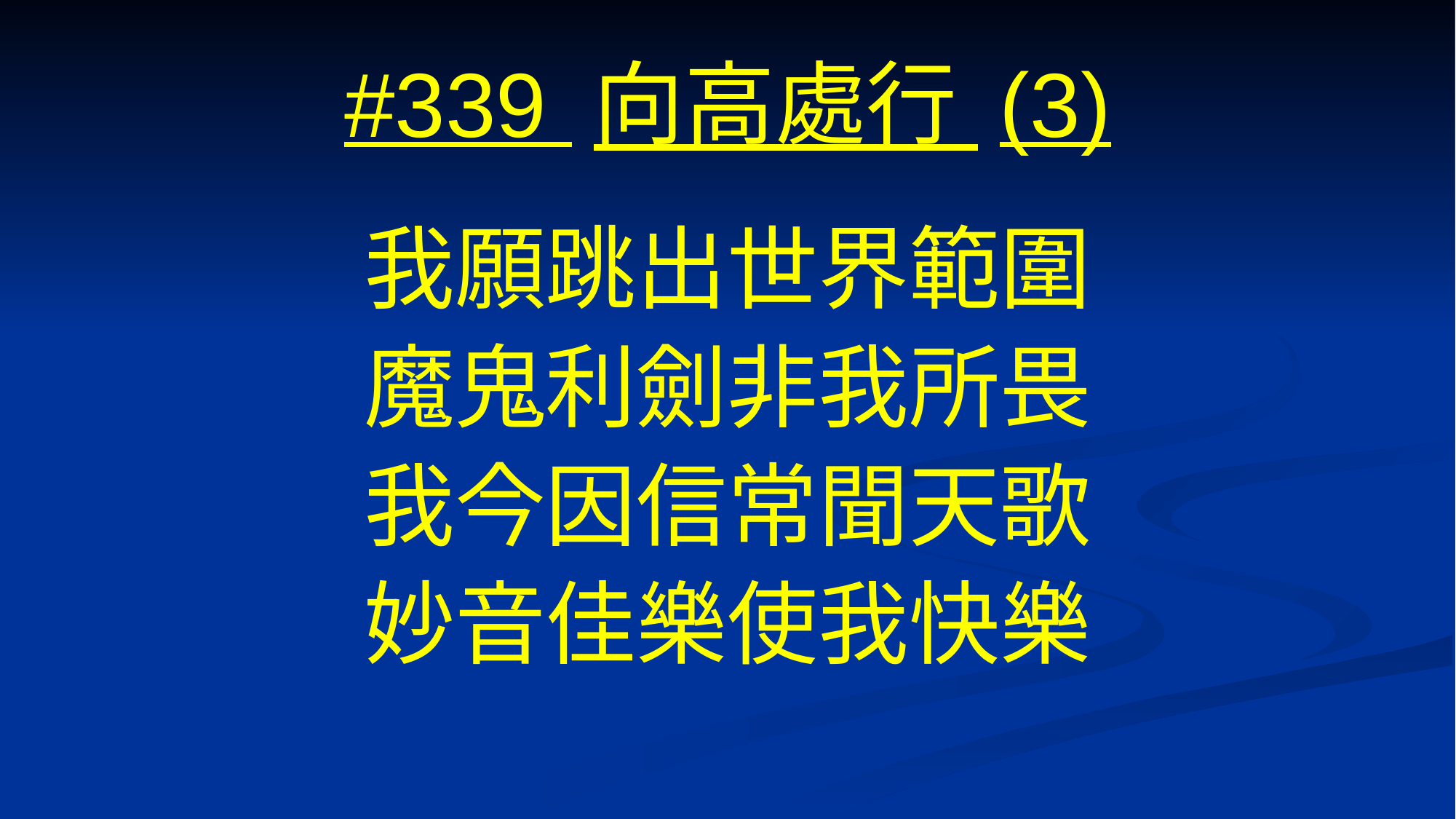

# #339 向高處行 (3)
我願跳出世界範圍
魔鬼利劍非我所畏
我今因信常聞天歌
妙音佳樂使我快樂